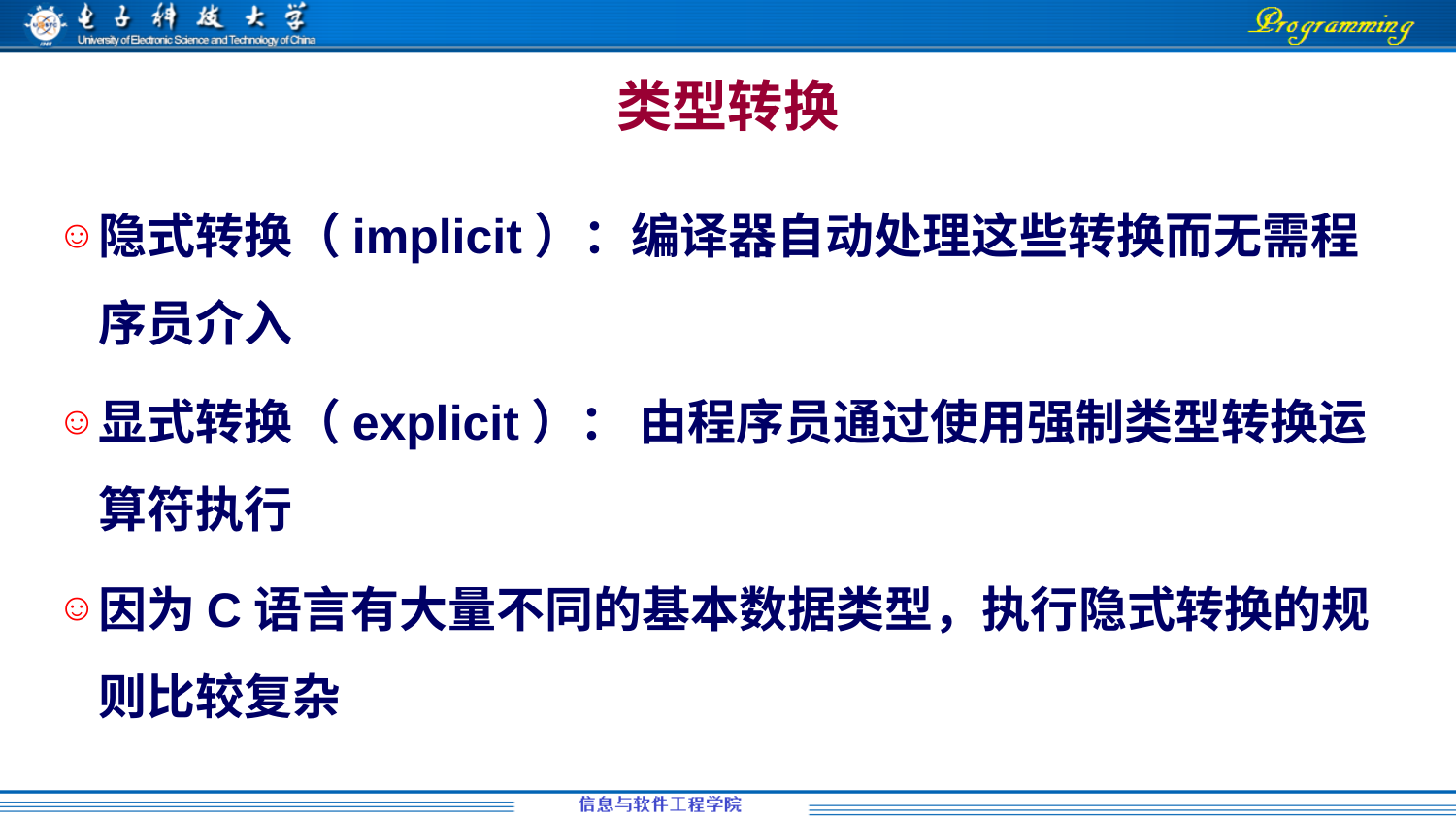

# 类型转换
隐式转换（implicit）：编译器自动处理这些转换而无需程序员介入
显式转换（explicit）： 由程序员通过使用强制类型转换运算符执行
因为C语言有大量不同的基本数据类型，执行隐式转换的规则比较复杂